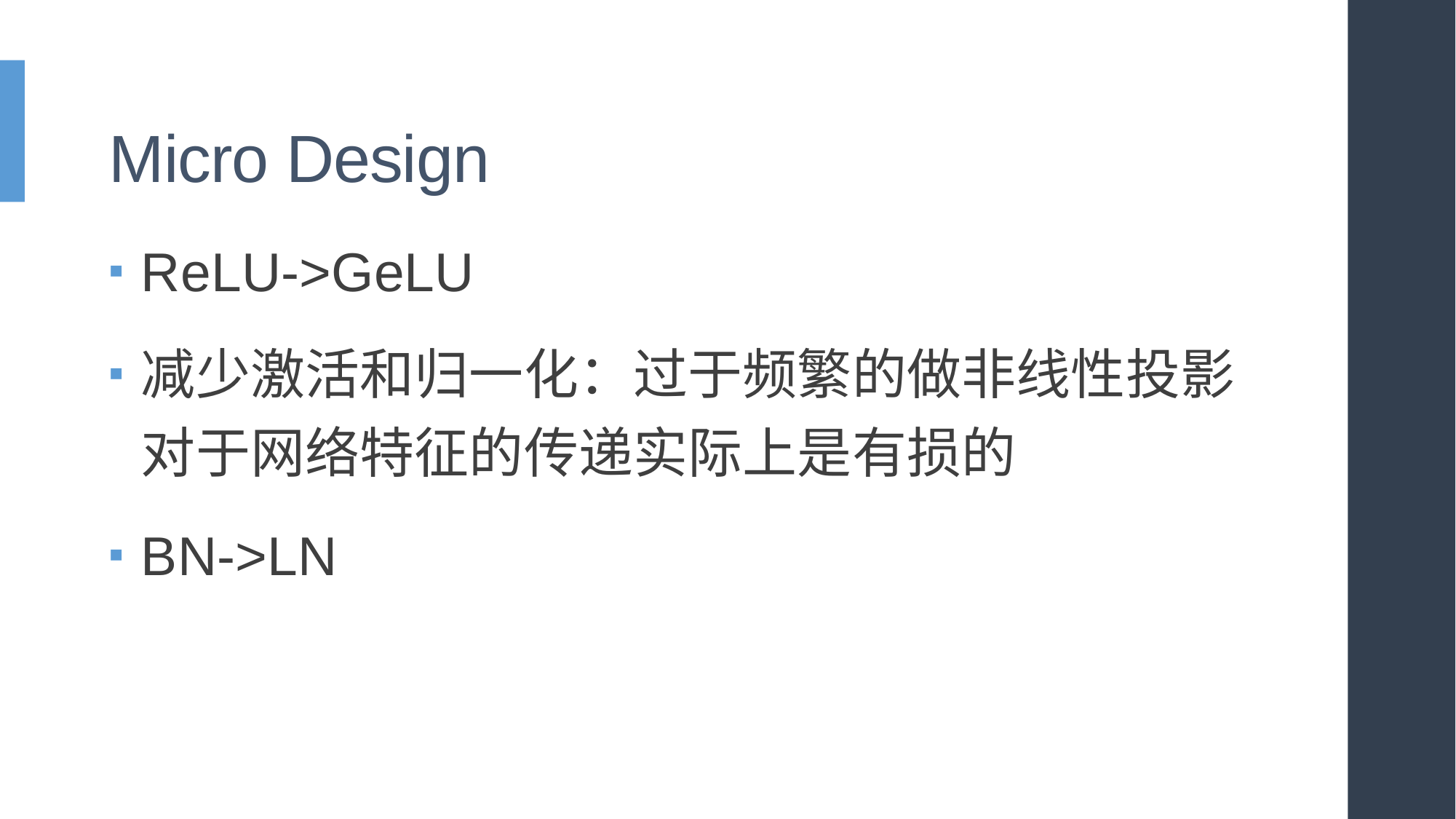

# Micro Design
ReLU->GeLU
减少激活和归一化：过于频繁的做非线性投影对于网络特征的传递实际上是有损的
BN->LN